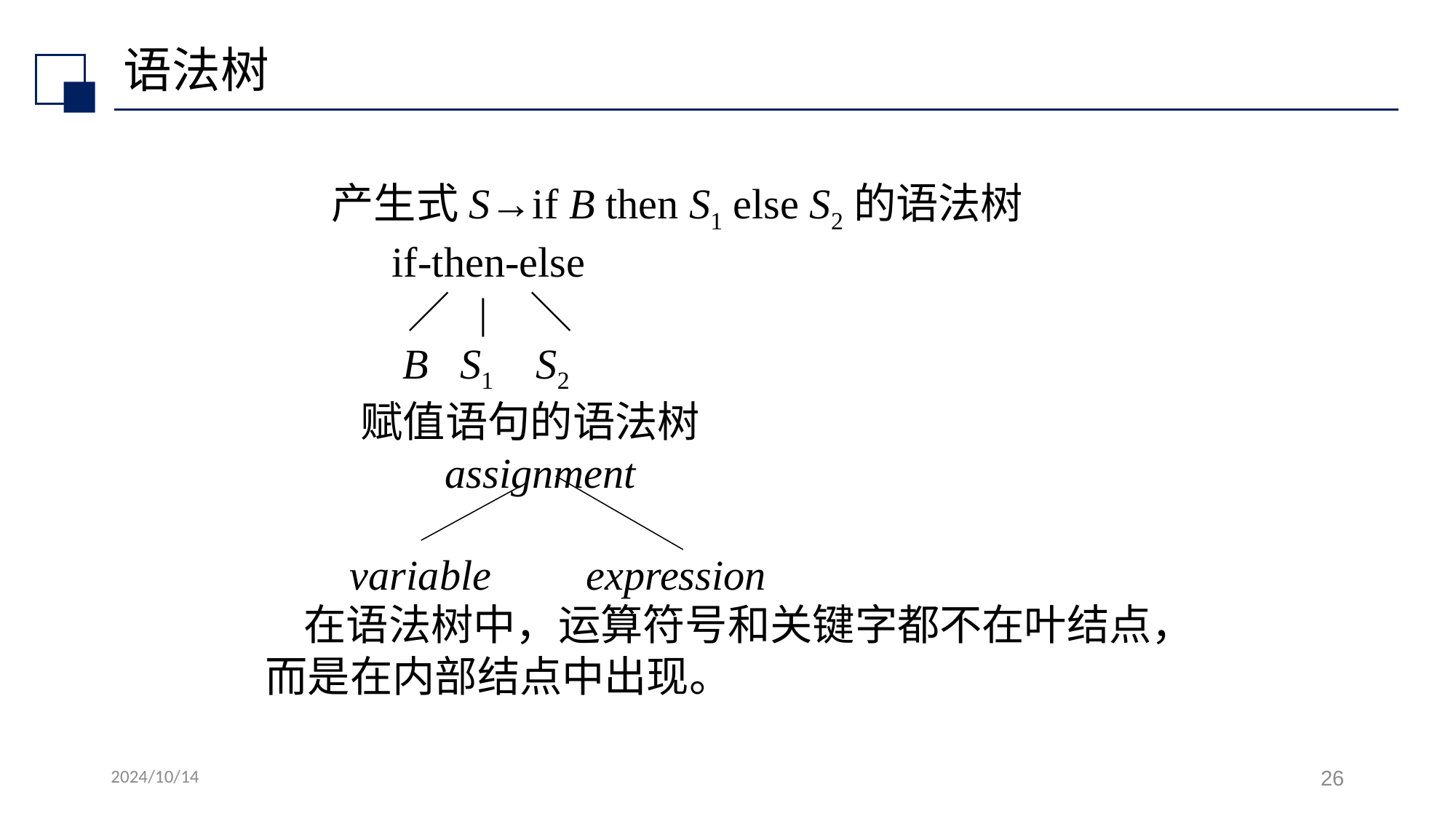

# 语法树
     产生式S→if B then S1 else S2的语法树
            if-then-else
              ／  |   ＼
             B   S1    S2
         赋值语句的语法树
                 assignment

        variable         expression
   在语法树中，运算符号和关键字都不在叶结点，而是在内部结点中出现。

2024/10/14
26